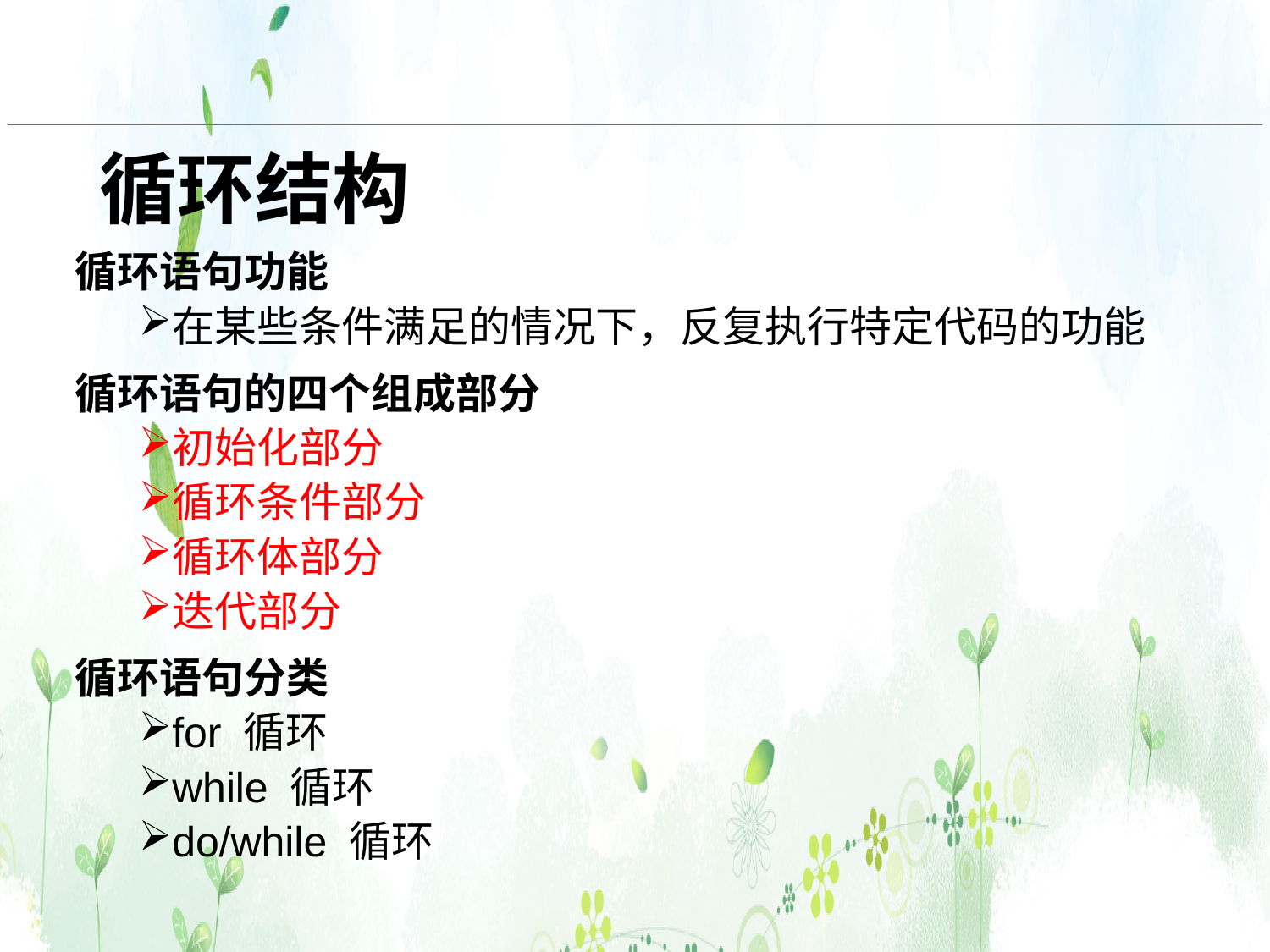

# 循环结构
循环语句功能
在某些条件满足的情况下，反复执行特定代码的功能
循环语句的四个组成部分
初始化部分
循环条件部分
循环体部分
迭代部分
循环语句分类
for 循环
while 循环
do/while 循环